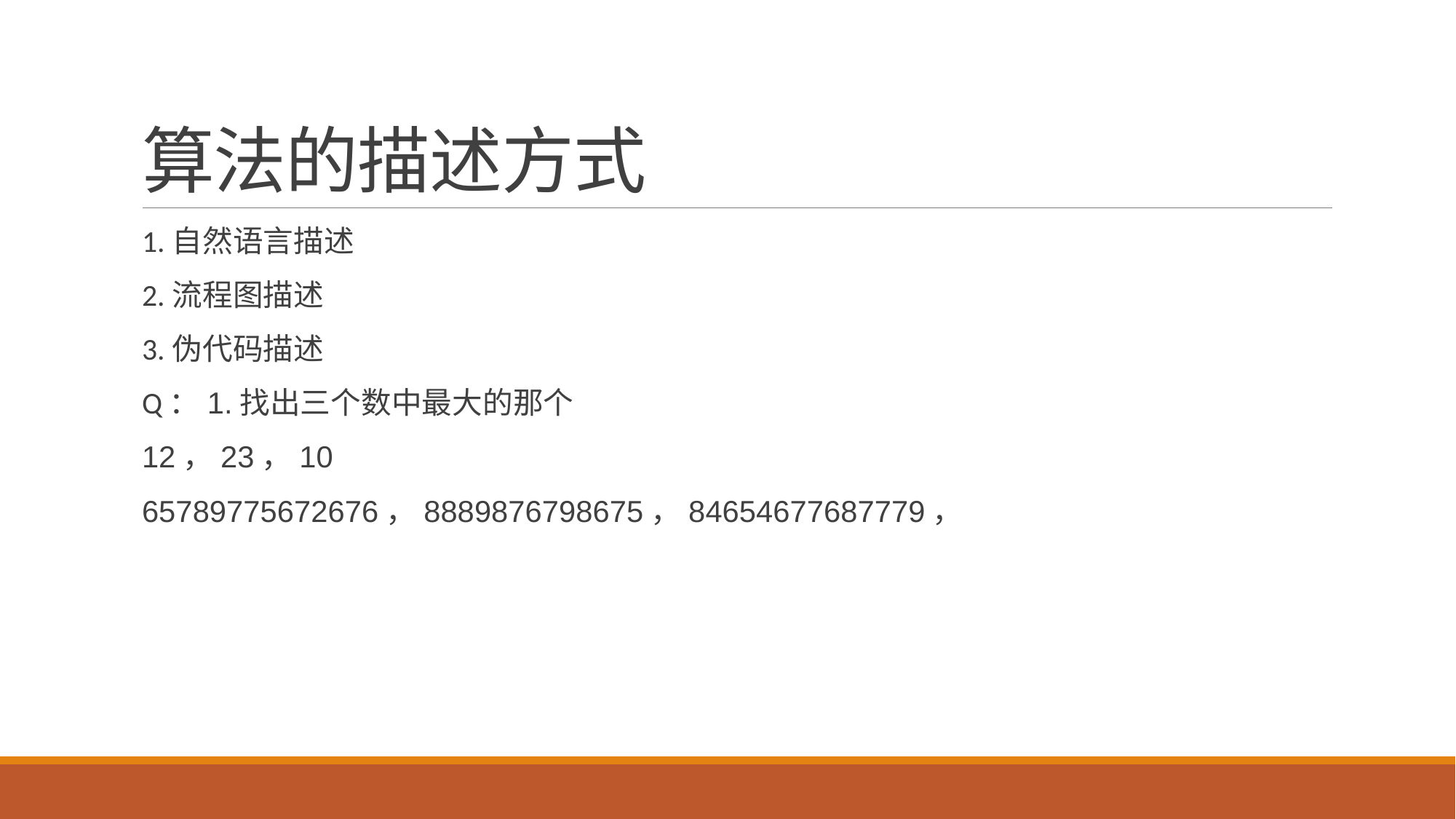

# 算法的描述方式
1.自然语言描述
2.流程图描述
3.伪代码描述
Q：1.找出三个数中最大的那个
12，23，10
65789775672676，8889876798675，84654677687779，